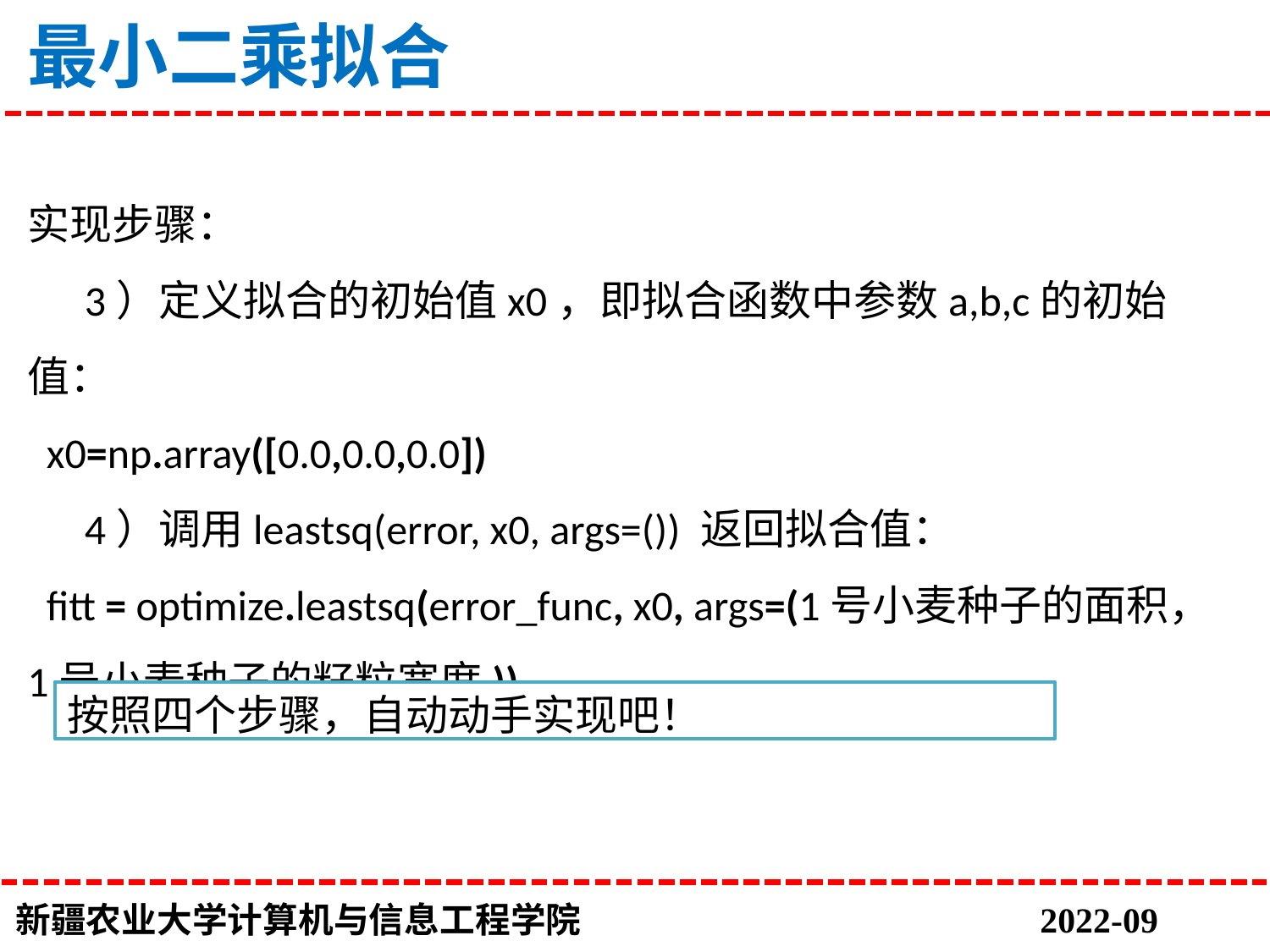

# 最小二乘拟合
实现步骤：
      3）定义拟合的初始值x0，即拟合函数中参数a,b,c的初始值：
  x0=np.array([0.0,0.0,0.0])
      4）调用leastsq(error, x0, args=()) 返回拟合值：
  fitt = optimize.leastsq(error_func, x0, args=(1号小麦种子的面积，1号小麦种子的籽粒宽度))
按照四个步骤，自动动手实现吧！